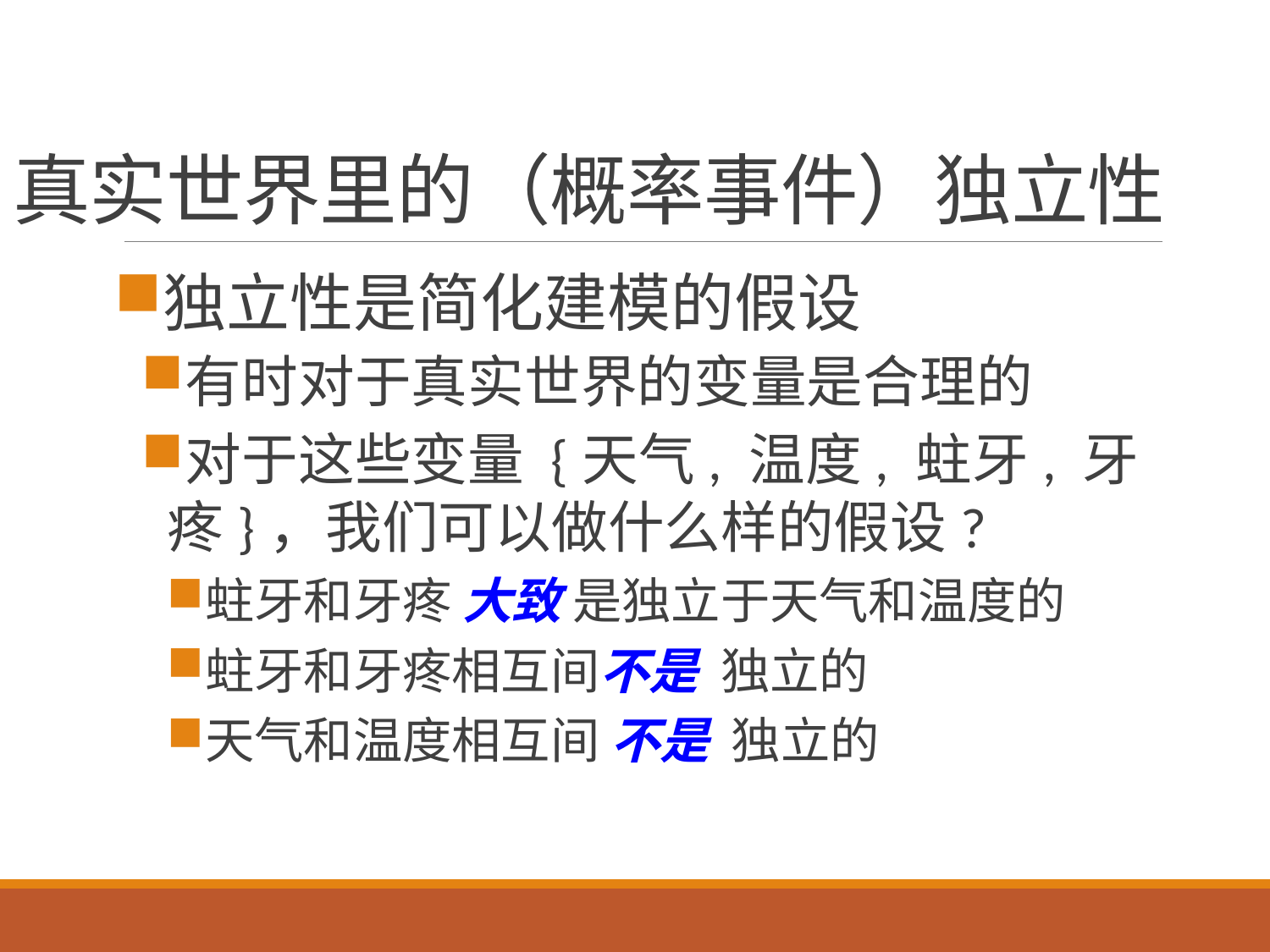

# 真实世界里的（概率事件）独立性
独立性是简化建模的假设
有时对于真实世界的变量是合理的
对于这些变量 {天气, 温度, 蛀牙, 牙疼}，我们可以做什么样的假设?
蛀牙和牙疼 大致 是独立于天气和温度的
蛀牙和牙疼相互间不是  独立的
天气和温度相互间 不是  独立的